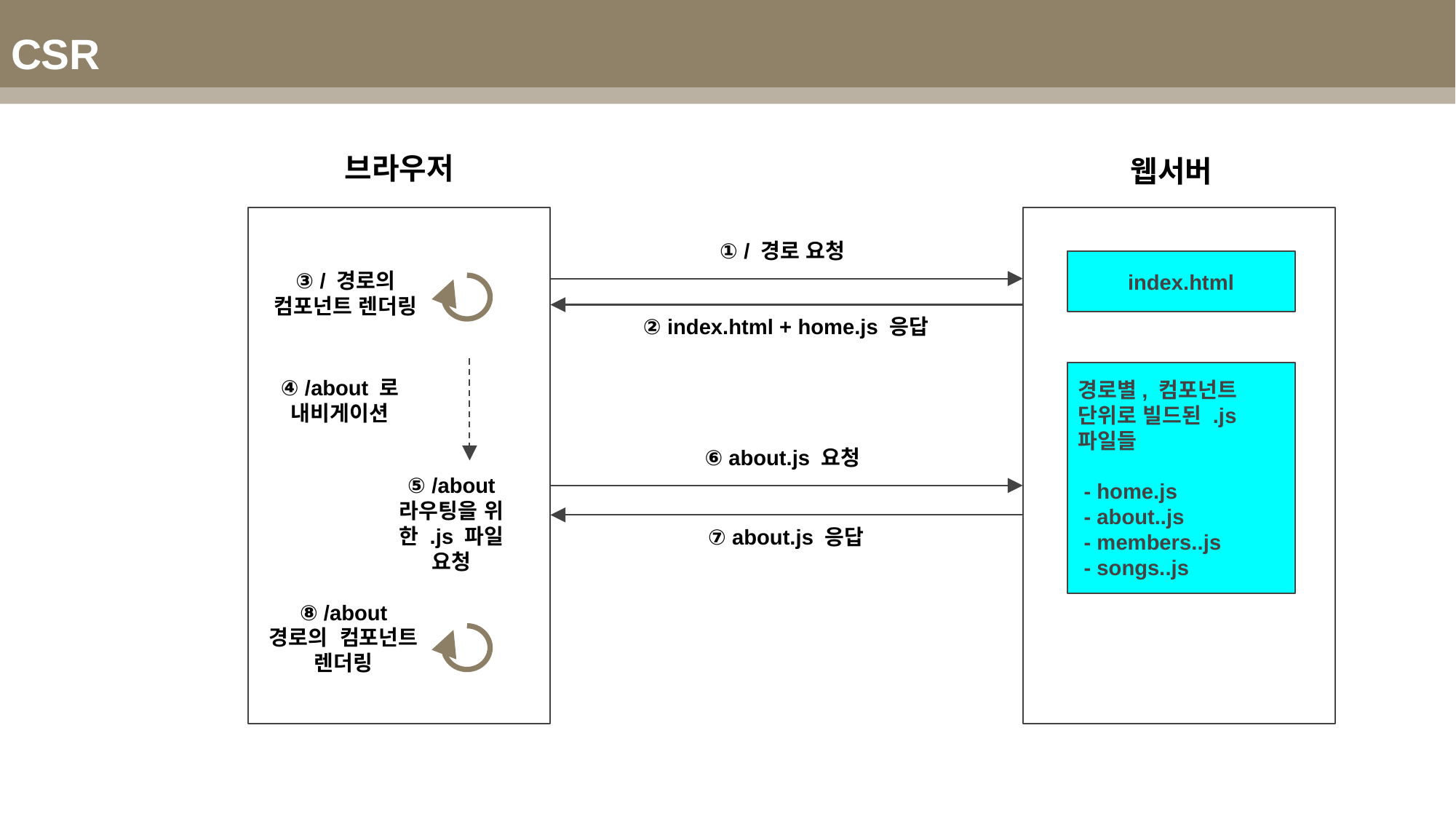

CSR
브라우저
웹서버

① / 경로 요청
index.html
③ / 경로의 컴포넌트 렌더링

② index.html + home.js 응답
경로별, 컴포넌트 단위로 빌드된 .js 파일들

 - home.js
 - about..js
 - members..js
 - songs..js
④ /about 로 내비게이션
⑥ about.js 요청
⑤ /about 라우팅을 위한 .js 파일 요청
⑦ about.js 응답
⑧ /about 경로의  컴포넌트 렌더링